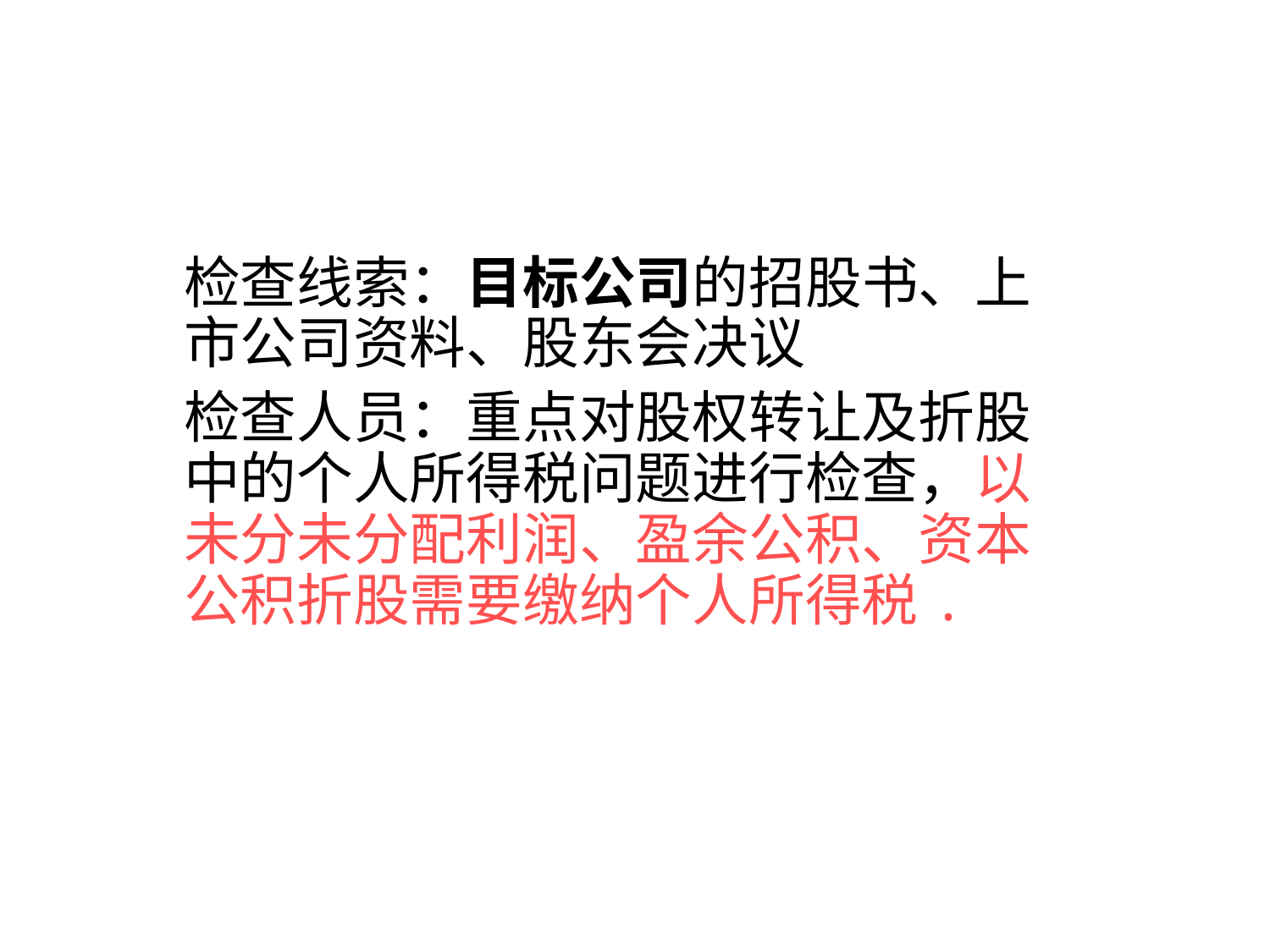

检查线索：目标公司的招股书、上市公司资料、股东会决议
检查人员：重点对股权转让及折股中的个人所得税问题进行检查，以未分未分配利润、盈余公积、资本公积折股需要缴纳个人所得税.

#